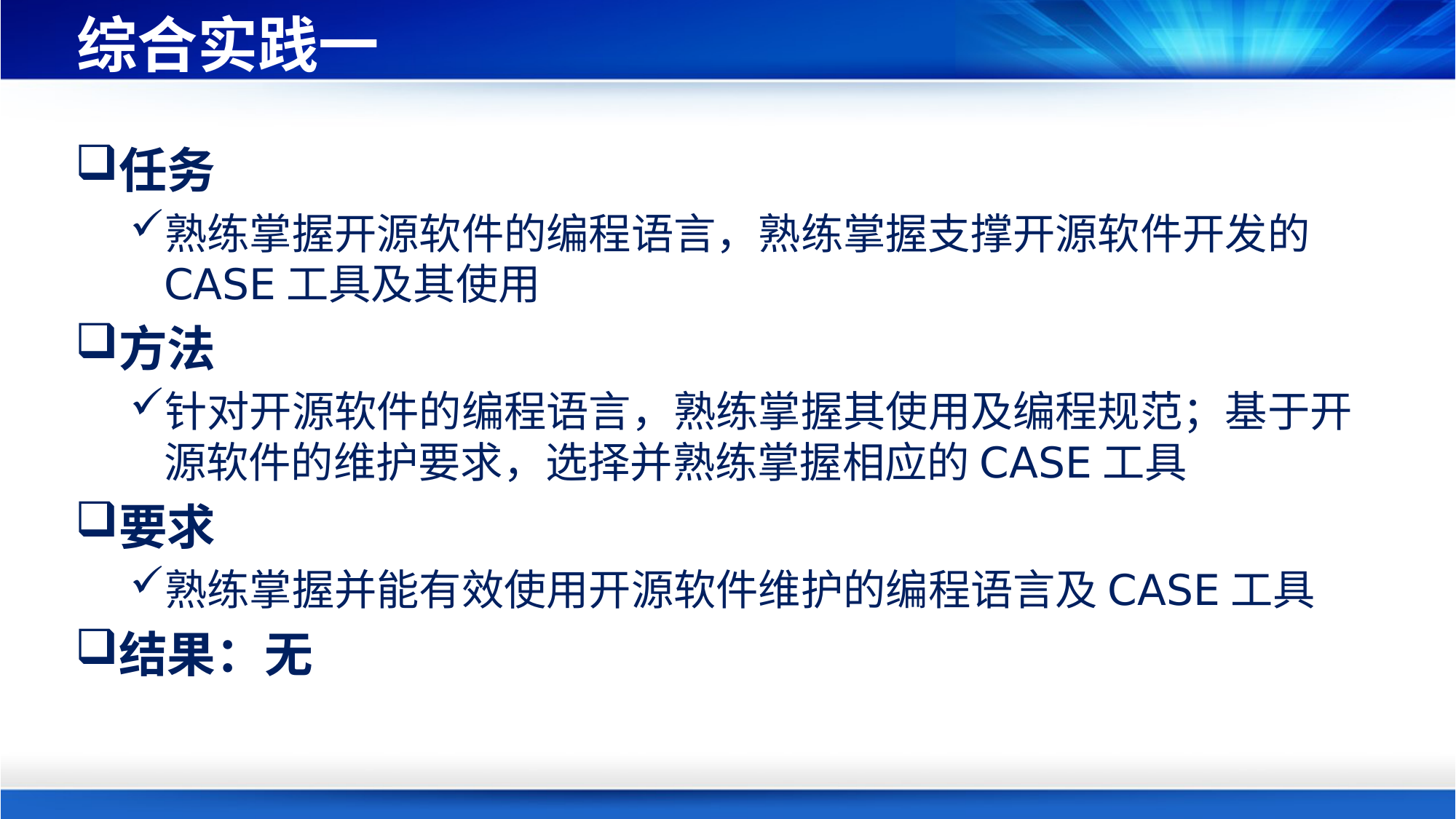

# 综合实践一
任务
熟练掌握开源软件的编程语言，熟练掌握支撑开源软件开发的CASE工具及其使用
方法
针对开源软件的编程语言，熟练掌握其使用及编程规范；基于开源软件的维护要求，选择并熟练掌握相应的CASE工具
要求
熟练掌握并能有效使用开源软件维护的编程语言及CASE工具
结果：无